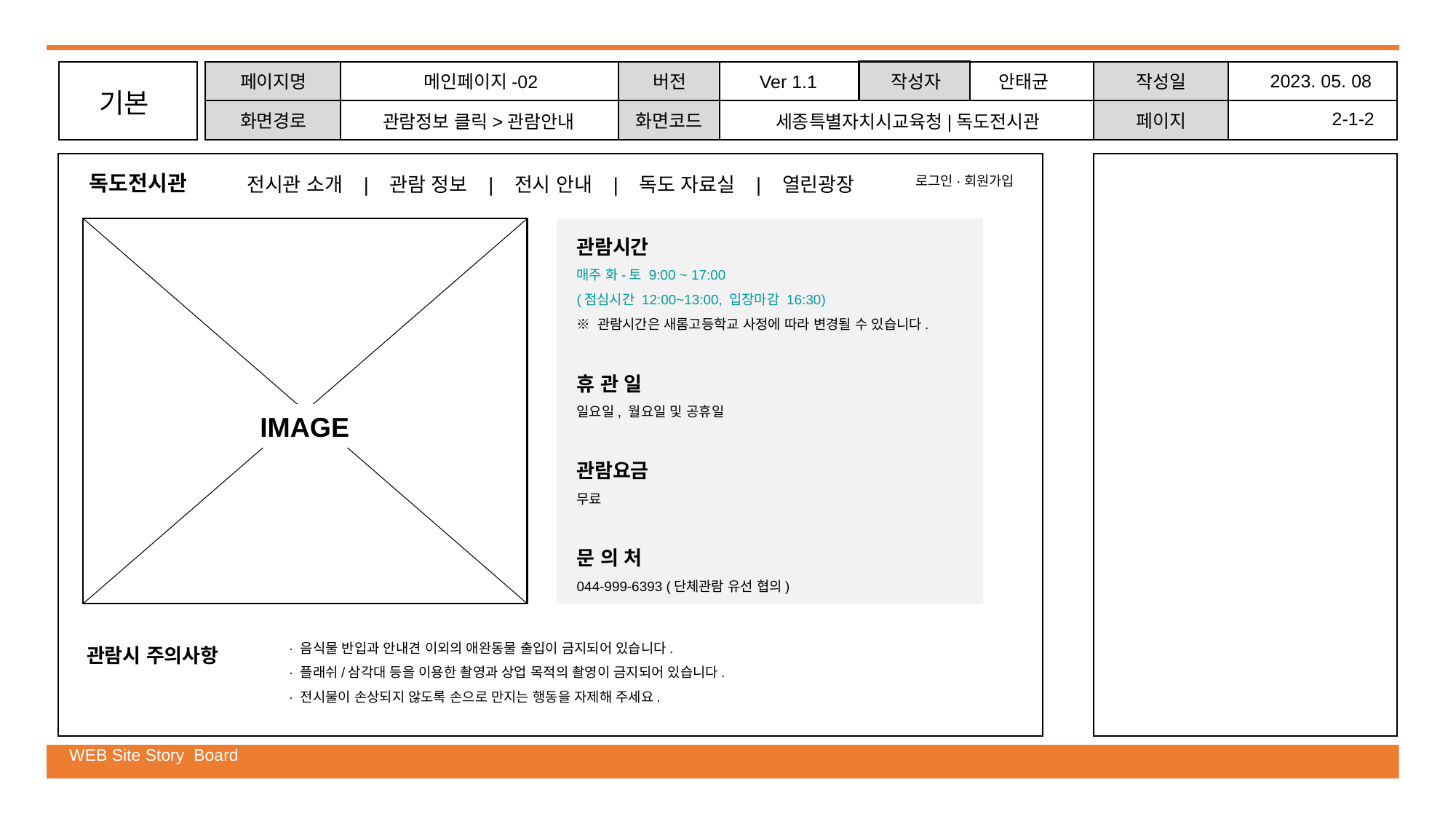

2023. 05. 08
페이지명
메인페이지-02
버전
Ver 1.1
작성자
안태균
작성일
기본
2-1-2
화면경로
화면코드
페이지
세종특별자치시교육청|독도전시관
관람정보 클릭>관람안내

독도전시관
전시관 소개   |   관람 정보   |   전시 안내   |   독도 자료실   |   열린광장
로그인·회원가입
관람시간
매주 화-토 9:00 ~ 17:00
(점심시간 12:00~13:00, 입장마감 16:30)
※ 관람시간은 새롬고등학교 사정에 따라 변경될 수 있습니다.

휴 관 일
일요일, 월요일 및 공휴일

관람요금
무료

문 의 처
044-999-6393 (단체관람 유선 협의)

IMAGE
· 음식물 반입과 안내견 이외의 애완동물 출입이 금지되어 있습니다.
· 플래쉬/삼각대 등을 이용한 촬영과 상업 목적의 촬영이 금지되어 있습니다.
· 전시물이 손상되지 않도록 손으로 만지는 행동을 자제해 주세요.
관람시 주의사항
WEB Site Story  Board